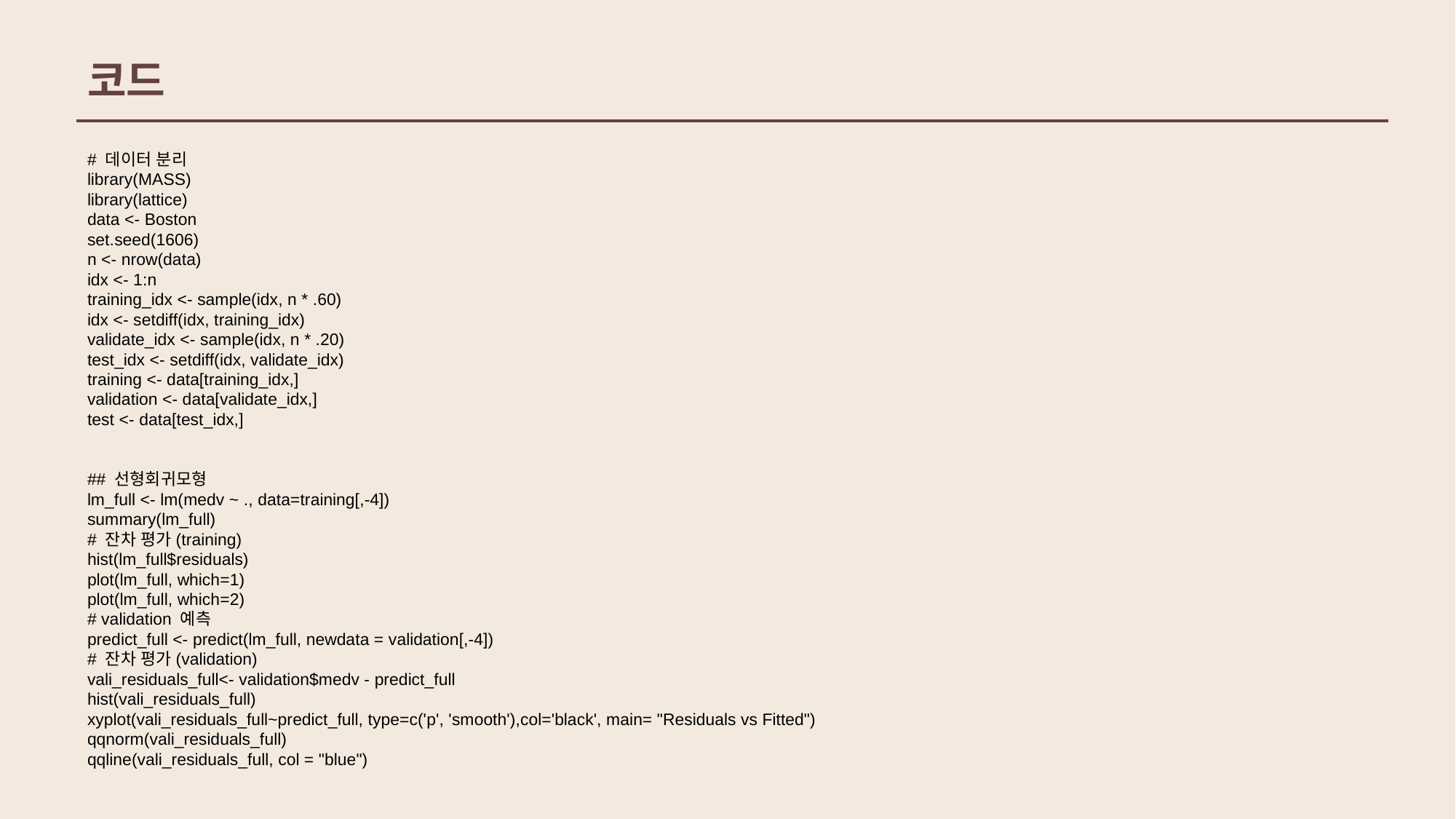

코드
# 데이터 분리
library(MASS)
library(lattice)
data <- Boston
set.seed(1606)
n <- nrow(data)
idx <- 1:n
training_idx <- sample(idx, n * .60)
idx <- setdiff(idx, training_idx)
validate_idx <- sample(idx, n * .20)
test_idx <- setdiff(idx, validate_idx)
training <- data[training_idx,]
validation <- data[validate_idx,]
test <- data[test_idx,]

## 선형회귀모형
lm_full <- lm(medv ~ ., data=training[,-4])
summary(lm_full)
# 잔차 평가(training)
hist(lm_full$residuals)
plot(lm_full, which=1)
plot(lm_full, which=2)
# validation 예측
predict_full <- predict(lm_full, newdata = validation[,-4])
# 잔차 평가(validation)
vali_residuals_full<- validation$medv - predict_full
hist(vali_residuals_full)
xyplot(vali_residuals_full~predict_full, type=c('p', 'smooth'),col='black', main= "Residuals vs Fitted")
qqnorm(vali_residuals_full)
qqline(vali_residuals_full, col = "blue")